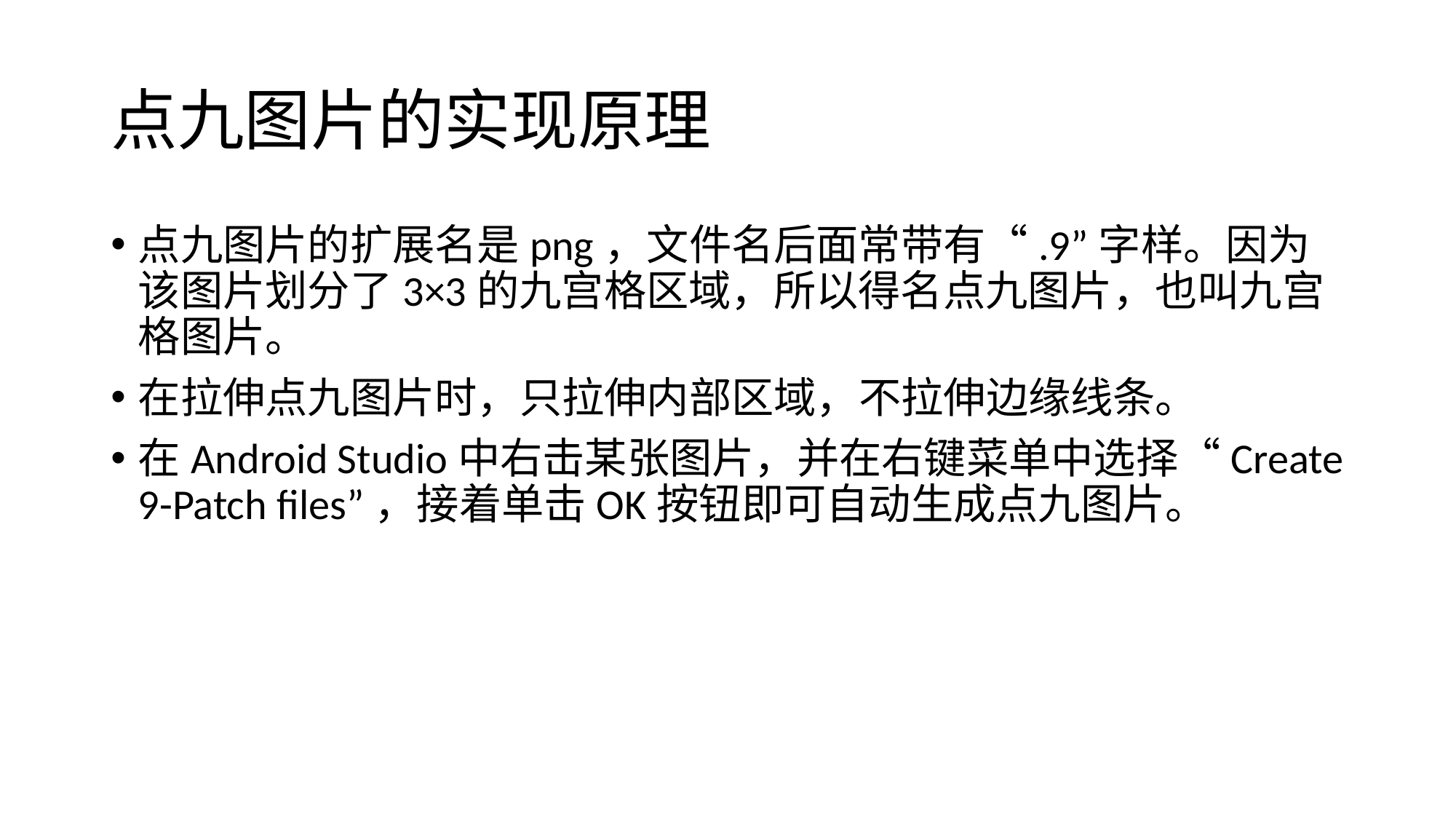

# 点九图片的实现原理
点九图片的扩展名是png，文件名后面常带有“.9”字样。因为该图片划分了3×3的九宫格区域，所以得名点九图片，也叫九宫格图片。
在拉伸点九图片时，只拉伸内部区域，不拉伸边缘线条。
在Android Studio中右击某张图片，并在右键菜单中选择“Create 9-Patch files”，接着单击OK按钮即可自动生成点九图片。